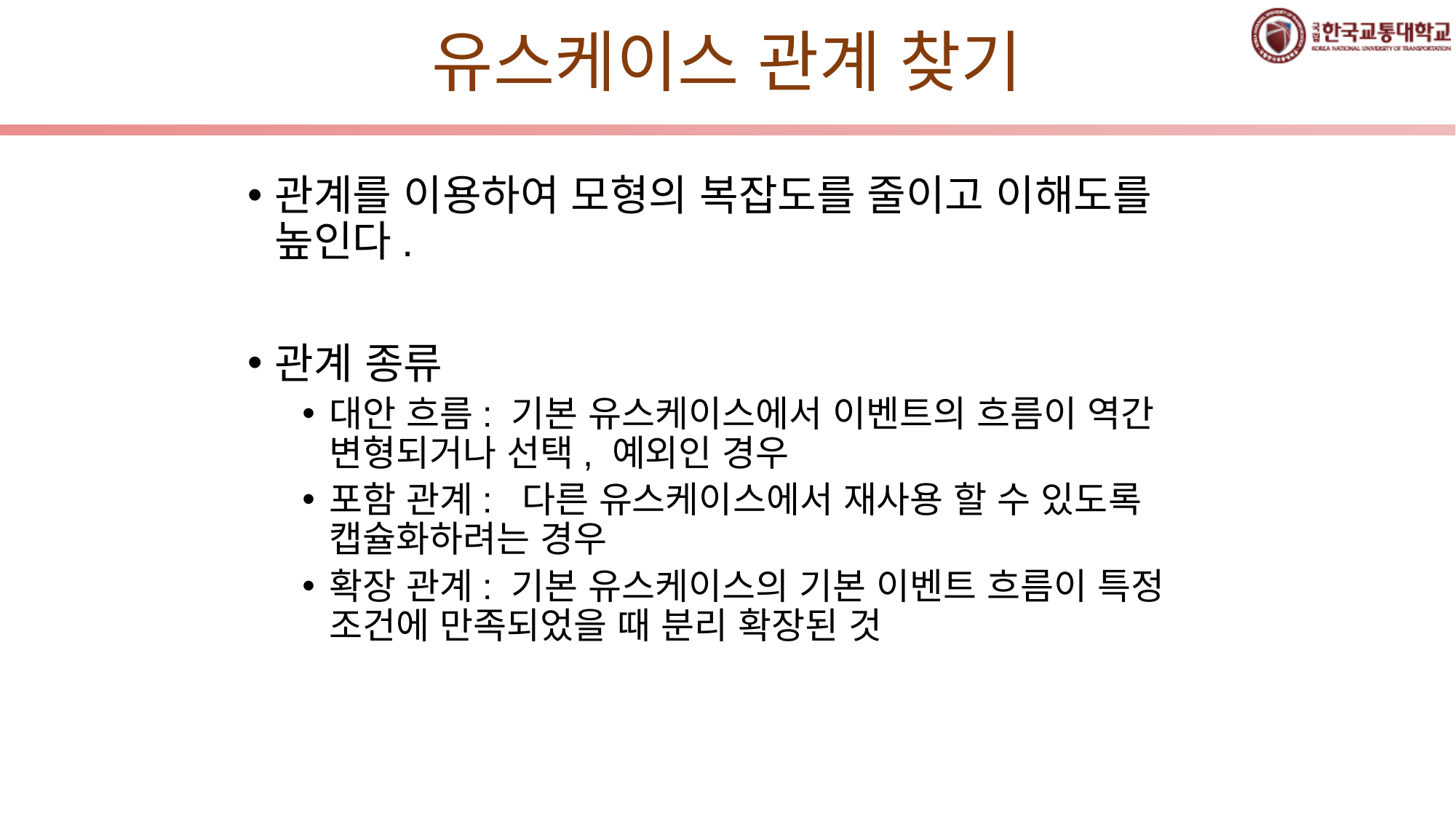

# 유스케이스 관계 찾기
관계를 이용하여 모형의 복잡도를 줄이고 이해도를 높인다.

관계 종류
대안 흐름: 기본 유스케이스에서 이벤트의 흐름이 역간 변형되거나 선택, 예외인 경우
포함 관계:  다른 유스케이스에서 재사용 할 수 있도록 캡슐화하려는 경우
확장 관계: 기본 유스케이스의 기본 이벤트 흐름이 특정 조건에 만족되었을 때 분리 확장된 것
35